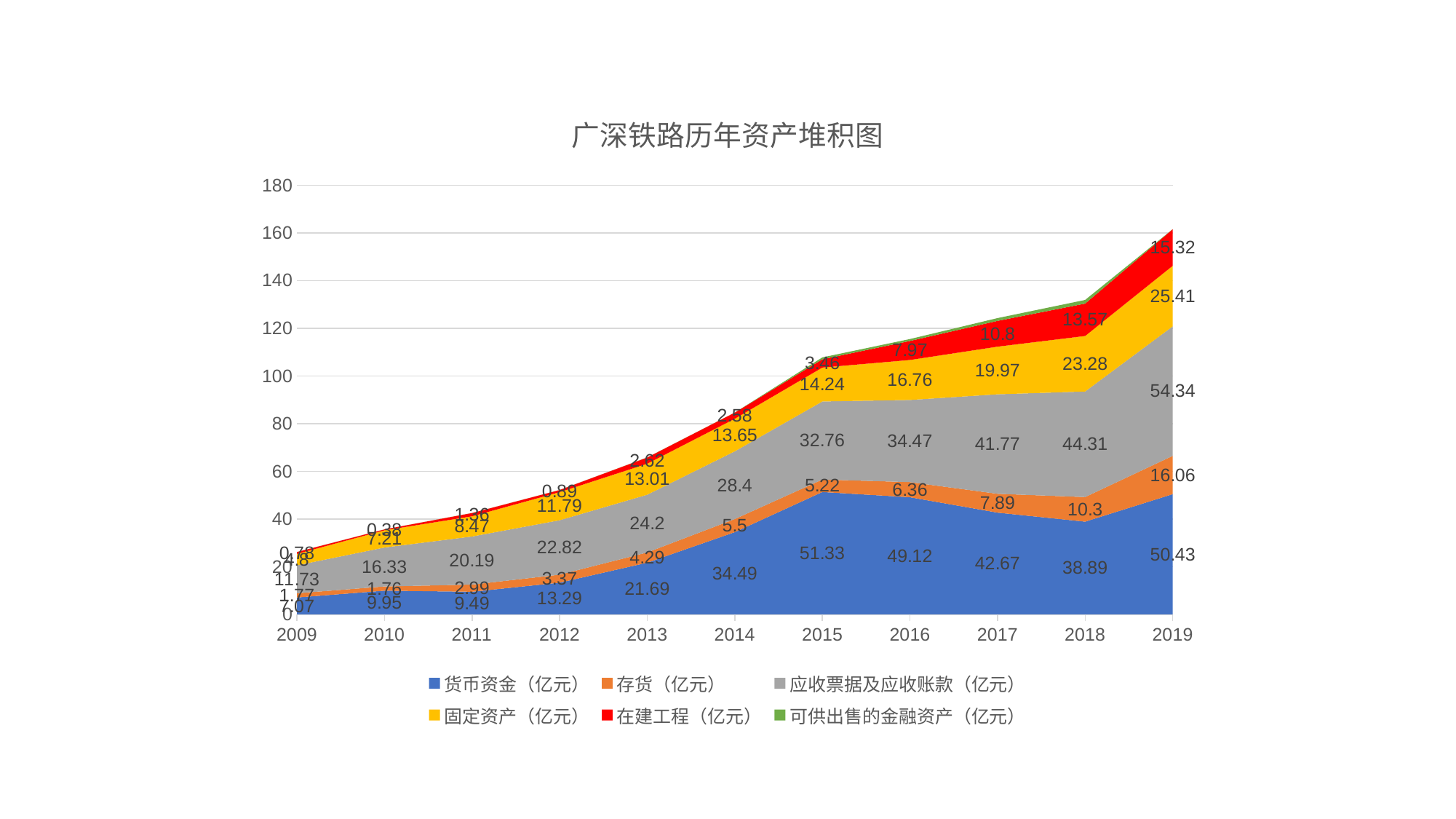

### Chart: 广深铁路历年资产堆积图

| Category | 货币资金（亿元） | 存货（亿元） | 应收票据及应收账款（亿元） | 固定资产（亿元） | 在建工程（亿元） | 可供出售的金融资产（亿元） |
|---|---|---|---|---|---|---|
| 2009 | 7.07 | 1.77 | 11.73 | 4.8 | 0.78 | 0.0 |
| 2010 | 9.95 | 1.76 | 16.33 | 7.21 | 0.38 | 0.0 |
| 2011 | 9.49 | 2.99 | 20.19 | 8.47 | 1.36 | 0.0 |
| 2012 | 13.29 | 3.37 | 22.82 | 11.79 | 0.89 | 0.0 |
| 2013 | 21.69 | 4.29 | 24.2 | 13.01 | 2.62 | 0.0 |
| 2014 | 34.49 | 5.5 | 28.4 | 13.65 | 2.58 | 0.01 |
| 2015 | 51.33 | 5.22 | 32.76 | 14.24 | 3.46 | 0.78 |
| 2016 | 49.12 | 6.36 | 34.47 | 16.76 | 7.97 | 0.81 |
| 2017 | 42.67 | 7.89 | 41.77 | 19.97 | 10.8 | 1.17 |
| 2018 | 38.89 | 10.3 | 44.31 | 23.28 | 13.57 | 1.54 |
| 2019 | 50.43 | 16.06 | 54.34 | 25.41 | 15.32 | 0.0 |